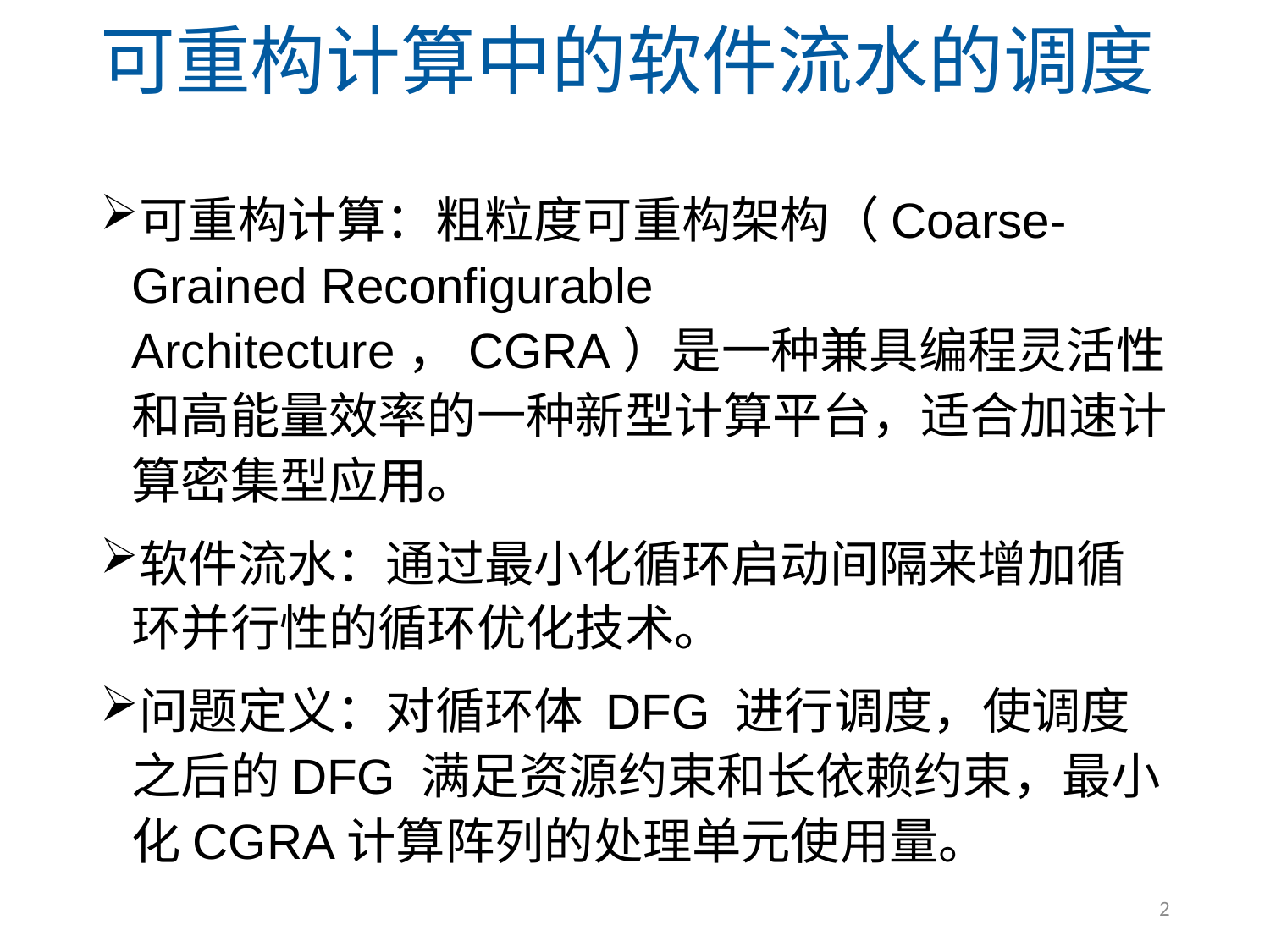

# 可重构计算中的软件流水的调度
可重构计算：粗粒度可重构架构（Coarse-Grained Reconfigurable Architecture，CGRA）是一种兼具编程灵活性和高能量效率的一种新型计算平台，适合加速计算密集型应用。
软件流水：通过最小化循环启动间隔来增加循环并行性的循环优化技术。
问题定义：对循环体 DFG 进行调度，使调度之后的DFG 满足资源约束和长依赖约束，最小化CGRA计算阵列的处理单元使用量。
2